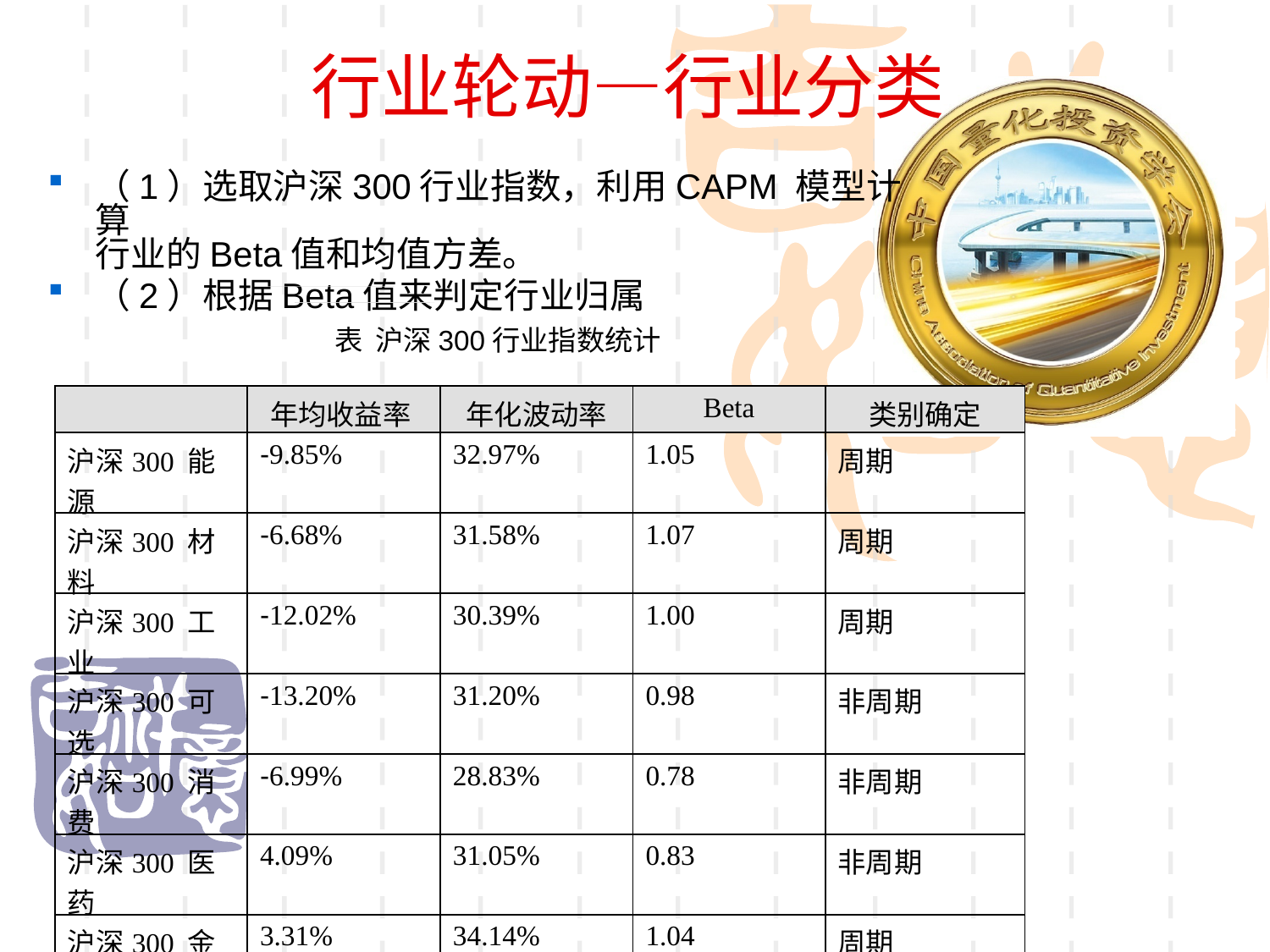

行业轮动—行业分类
（1）选取沪深300行业指数，利用CAPM 模型计算
行业的Beta值和均值方差。
（2）根据Beta值来判定行业归属

表  沪深300行业指数统计
|  | 年均收益率 | 年化波动率 | Beta | 类别确定 |
| --- | --- | --- | --- | --- |
| 沪深300 能源 | -9.85% | 32.97% | 1.05 | 周期 |
| 沪深300 材料 | -6.68% | 31.58% | 1.07 | 周期 |
| 沪深300 工业 | -12.02% | 30.39% | 1.00 | 周期 |
| 沪深300 可选 | -13.20% | 31.20% | 0.98 | 非周期 |
| 沪深300 消费 | -6.99% | 28.83% | 0.78 | 非周期 |
| 沪深300 医药 | 4.09% | 31.05% | 0.83 | 非周期 |
| 沪深300 金融 | 3.31% | 34.14% | 1.04 | 周期 |
| 沪深300 信息 | -10.44% | 35.58% | 0.98 | 非周期 |
| 沪深300 电信 | -12.40% | 35.00% | 0.87 | 非周期 |
| 沪深300 公用 | -2.02% | 29.07% | 0.79 | 非周期 |